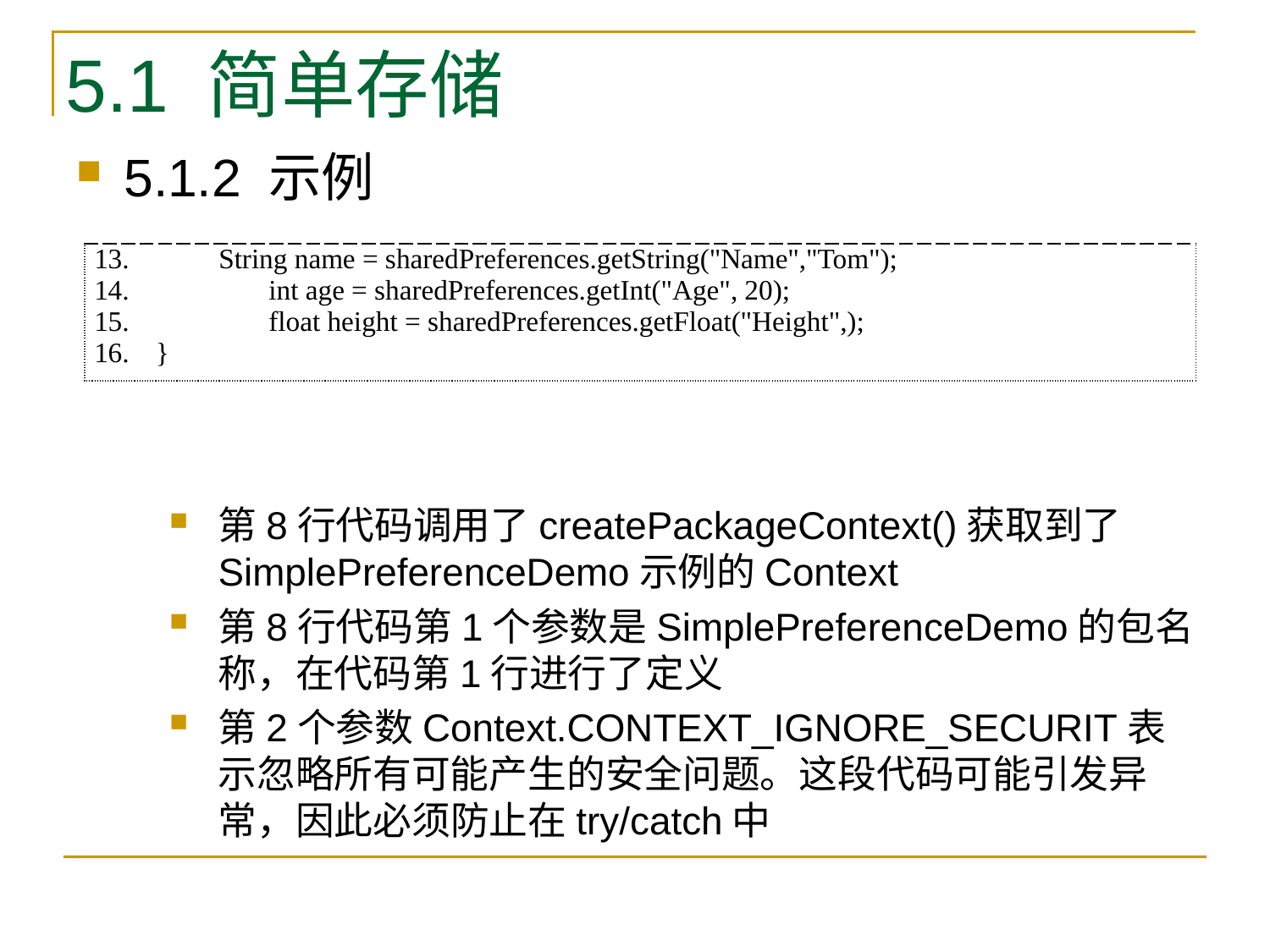

# 5.1 简单存储
5.1.2 示例

第8行代码调用了createPackageContext()获取到了SimplePreferenceDemo示例的Context
第8行代码第1个参数是SimplePreferenceDemo的包名称，在代码第1行进行了定义
第2个参数Context.CONTEXT_IGNORE_SECURIT表示忽略所有可能产生的安全问题。这段代码可能引发异常，因此必须防止在try/catch中
| String name = sharedPreferences.getString("Name","Tom"); int age = sharedPreferences.getInt("Age", 20); float height = sharedPreferences.getFloat("Height",); } |
| --- |